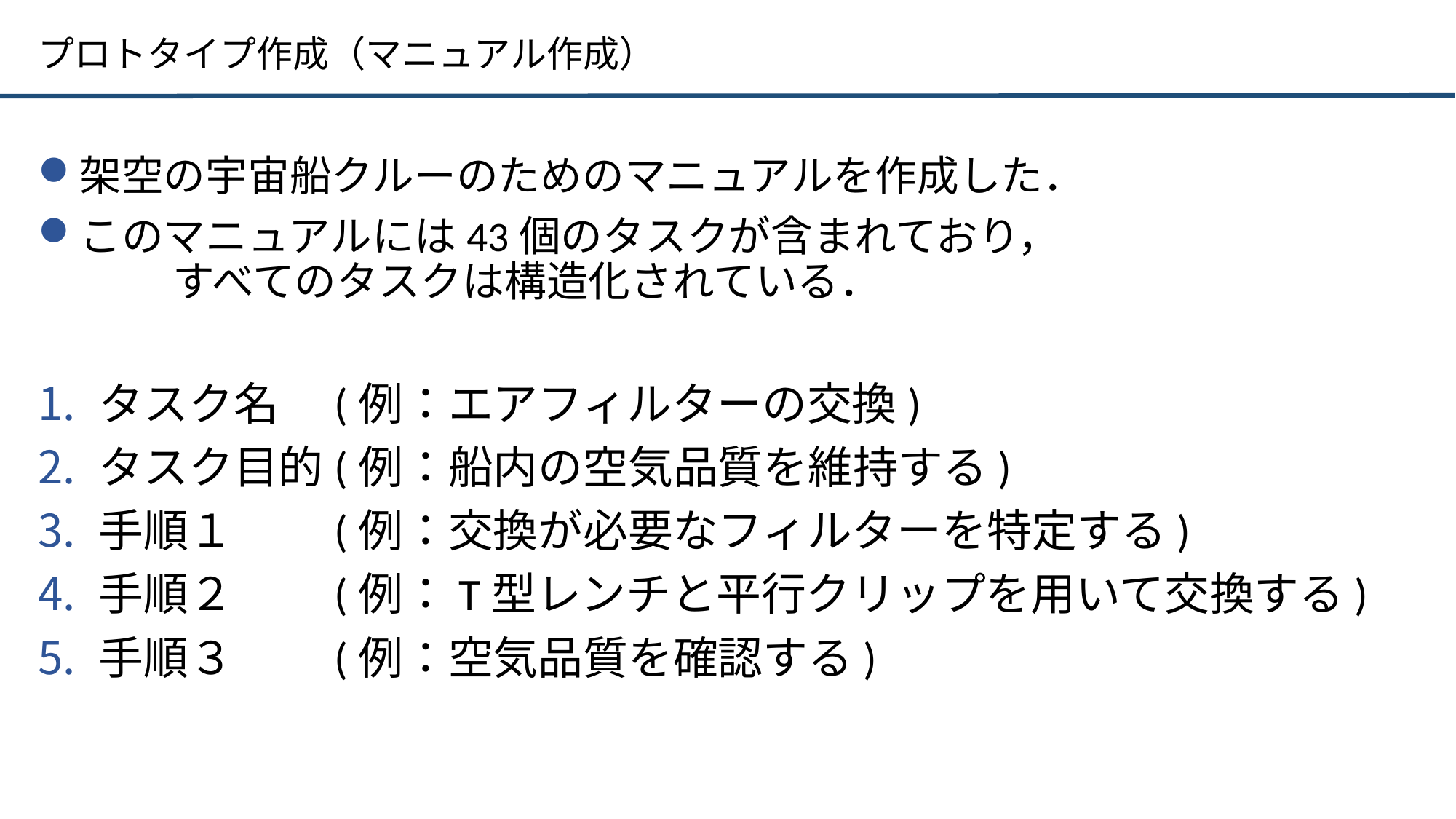

# プロトタイプ作成（マニュアル作成）
架空の宇宙船クルーのためのマニュアルを作成した．
このマニュアルには43個のタスクが含まれており，
					すべてのタスクは構造化されている．

タスク名　(例：エアフィルターの交換)
タスク目的(例：船内の空気品質を維持する)
手順１　　(例：交換が必要なフィルターを特定する)
手順２　　(例：T型レンチと平行クリップを用いて交換する)
手順３　　(例：空気品質を確認する)